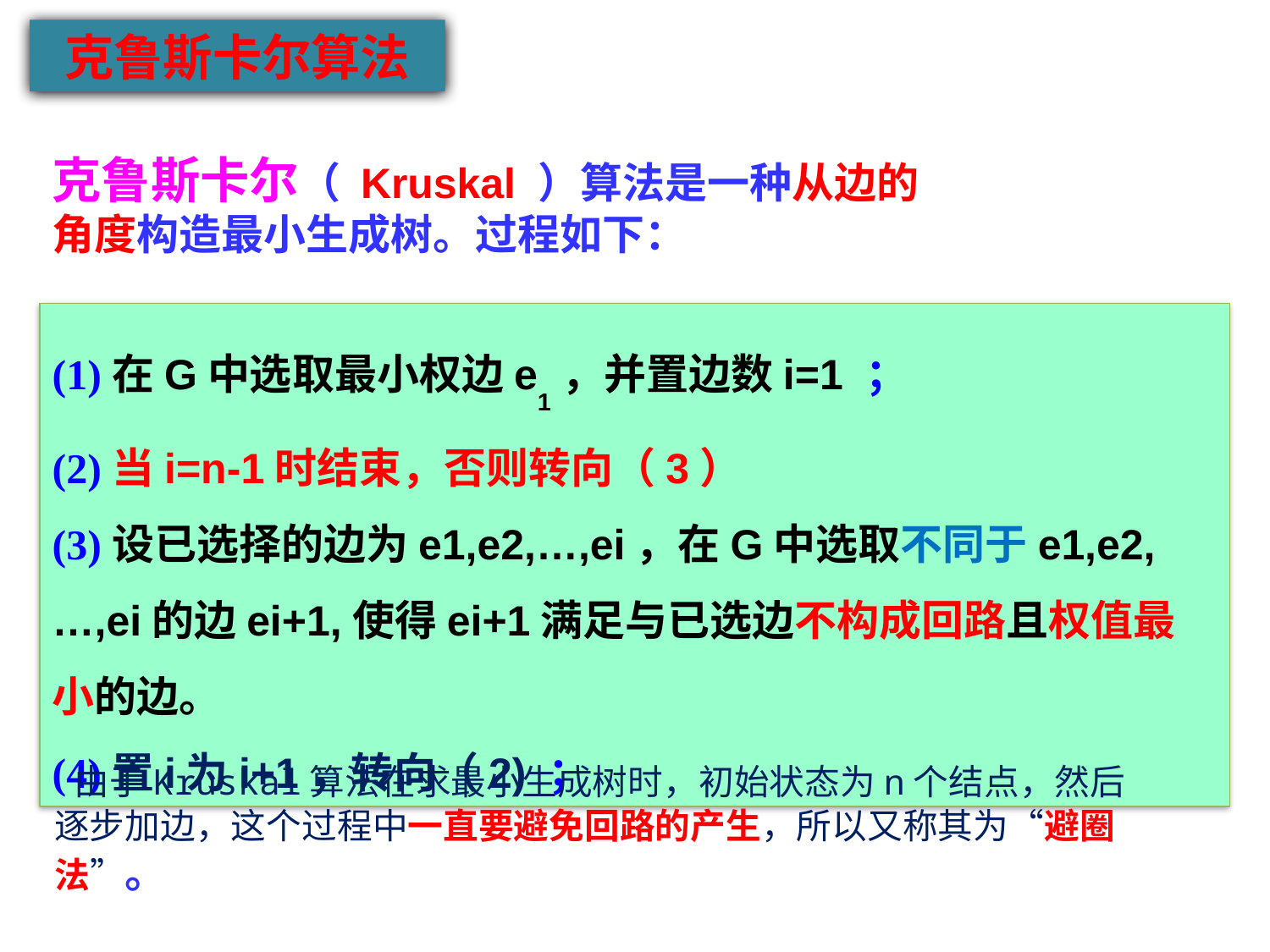

克鲁斯卡尔算法
克鲁斯卡尔（ Kruskal ）算法是一种从边的角度构造最小生成树。过程如下：
(1)在G中选取最小权边e1，并置边数i=1 ；
(2)当i=n-1时结束，否则转向（3）
(3)设已选择的边为e1,e2,…,ei，在G中选取不同于e1,e2,…,ei的边ei+1,使得ei+1满足与已选边不构成回路且权值最小的边。
(4)置i为i+1，转向（2) ；
 由于Kruskal算法在求最小生成树时，初始状态为n个结点，然后逐步加边，这个过程中一直要避免回路的产生，所以又称其为“避圈法”。